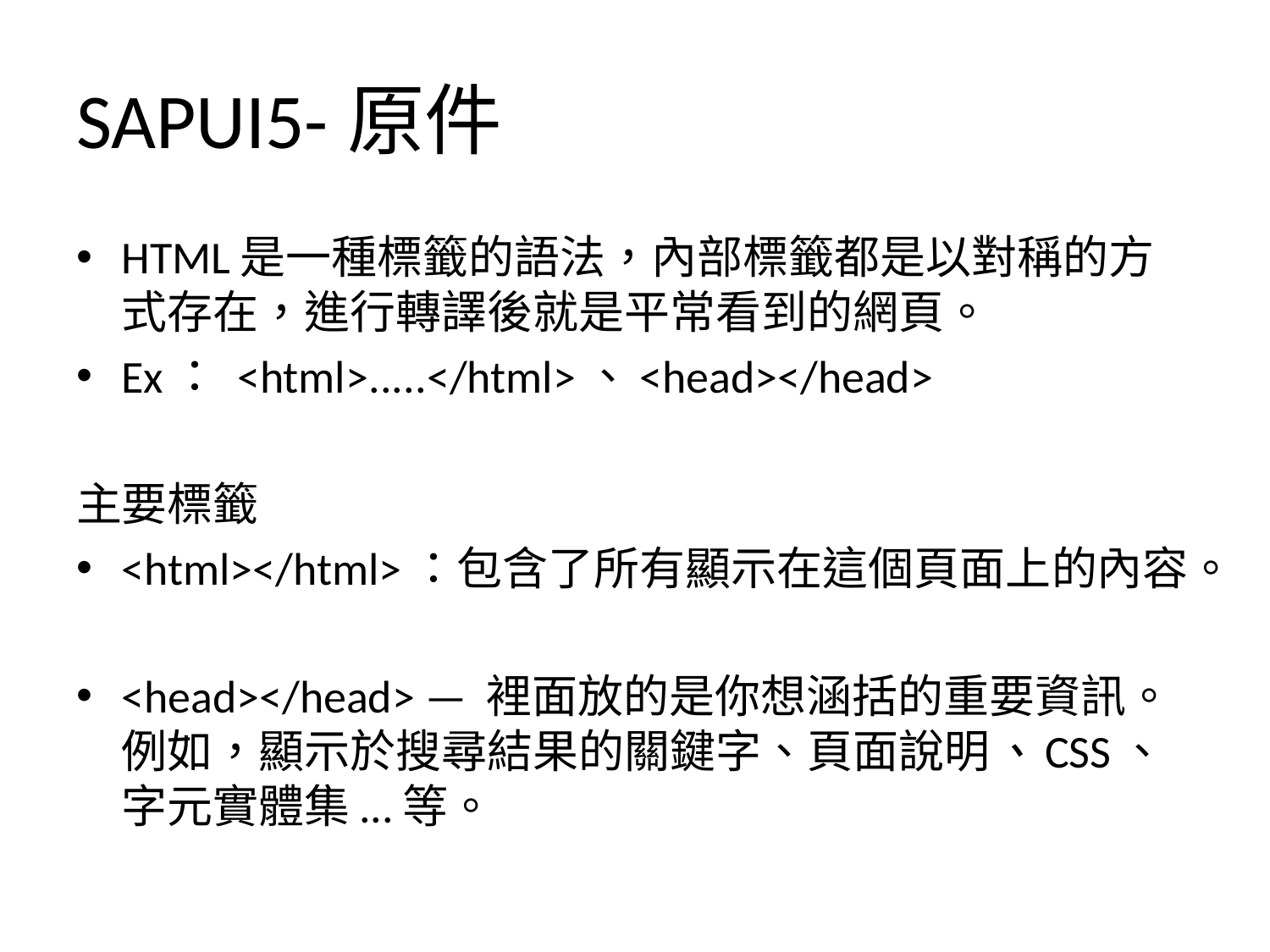

# SAPUI5-原件
HTML是一種標籤的語法，內部標籤都是以對稱的方式存在，進行轉譯後就是平常看到的網頁。
Ex： <html>.....</html>、<head></head>

主要標籤
<html></html>：包含了所有顯示在這個頁面上的內容。

<head></head> — 裡面放的是你想涵括的重要資訊。例如，顯示於搜尋結果的關鍵字、頁面說明、CSS、字元實體集...等。